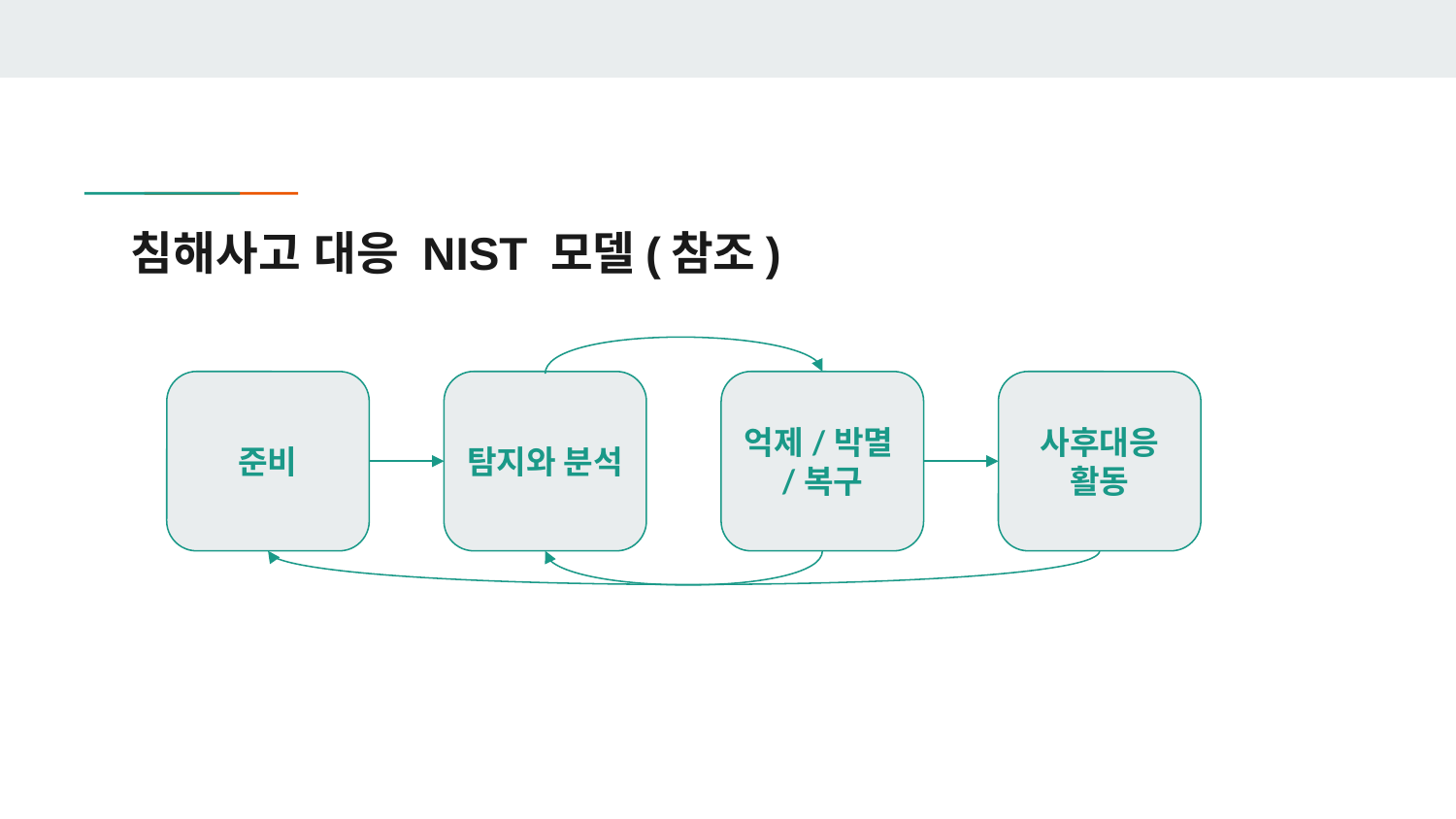

# 침해사고 대응 NIST 모델(참조)
준비
탐지와 분석
억제/박멸/복구
사후대응 활동